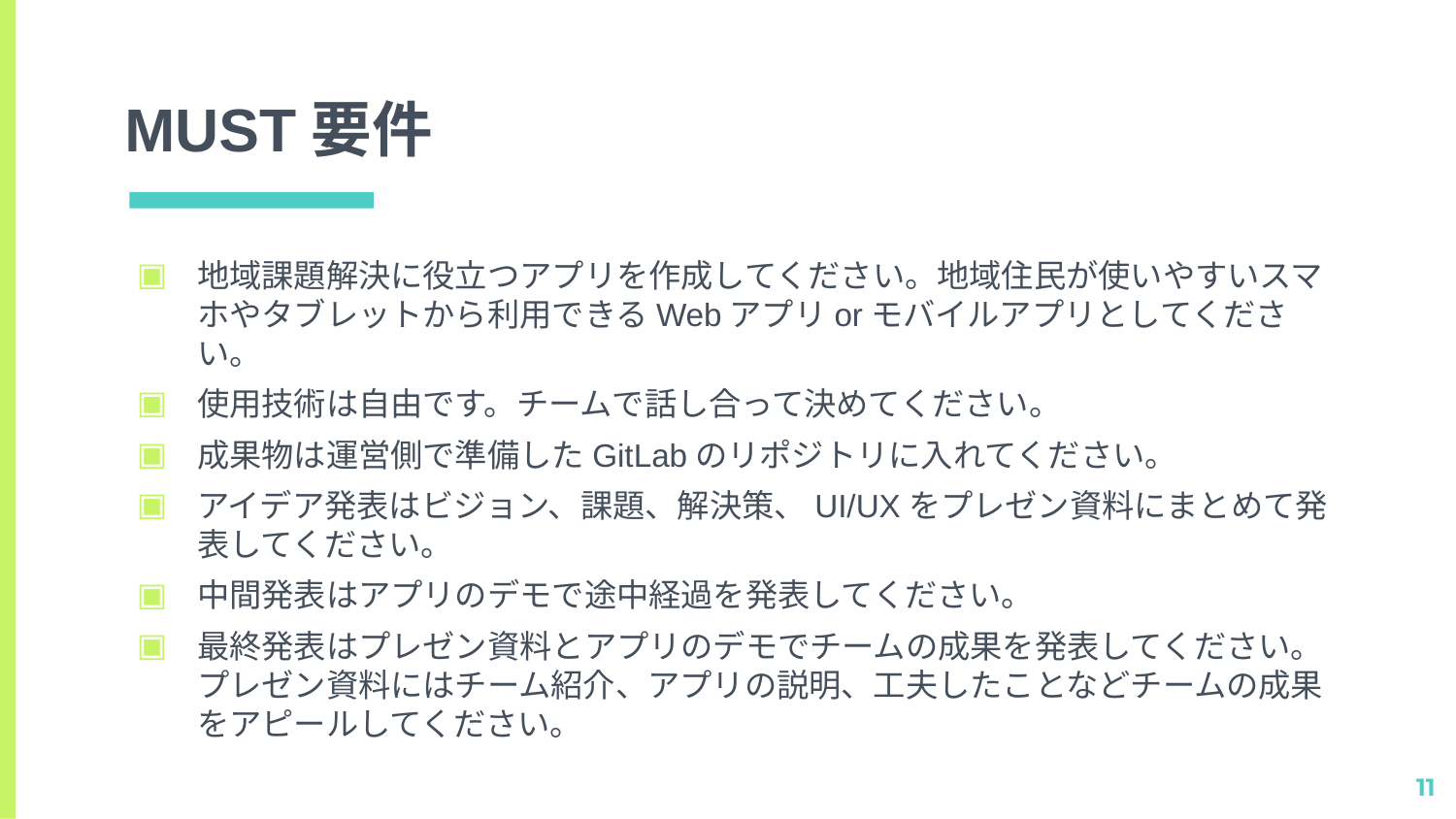

# MUST要件
地域課題解決に役立つアプリを作成してください。地域住民が使いやすいスマホやタブレットから利用できるWebアプリorモバイルアプリとしてください。
使用技術は自由です。チームで話し合って決めてください。
成果物は運営側で準備したGitLabのリポジトリに入れてください。
アイデア発表はビジョン、課題、解決策、UI/UXをプレゼン資料にまとめて発表してください。
中間発表はアプリのデモで途中経過を発表してください。
最終発表はプレゼン資料とアプリのデモでチームの成果を発表してください。プレゼン資料にはチーム紹介、アプリの説明、工夫したことなどチームの成果をアピールしてください。
11